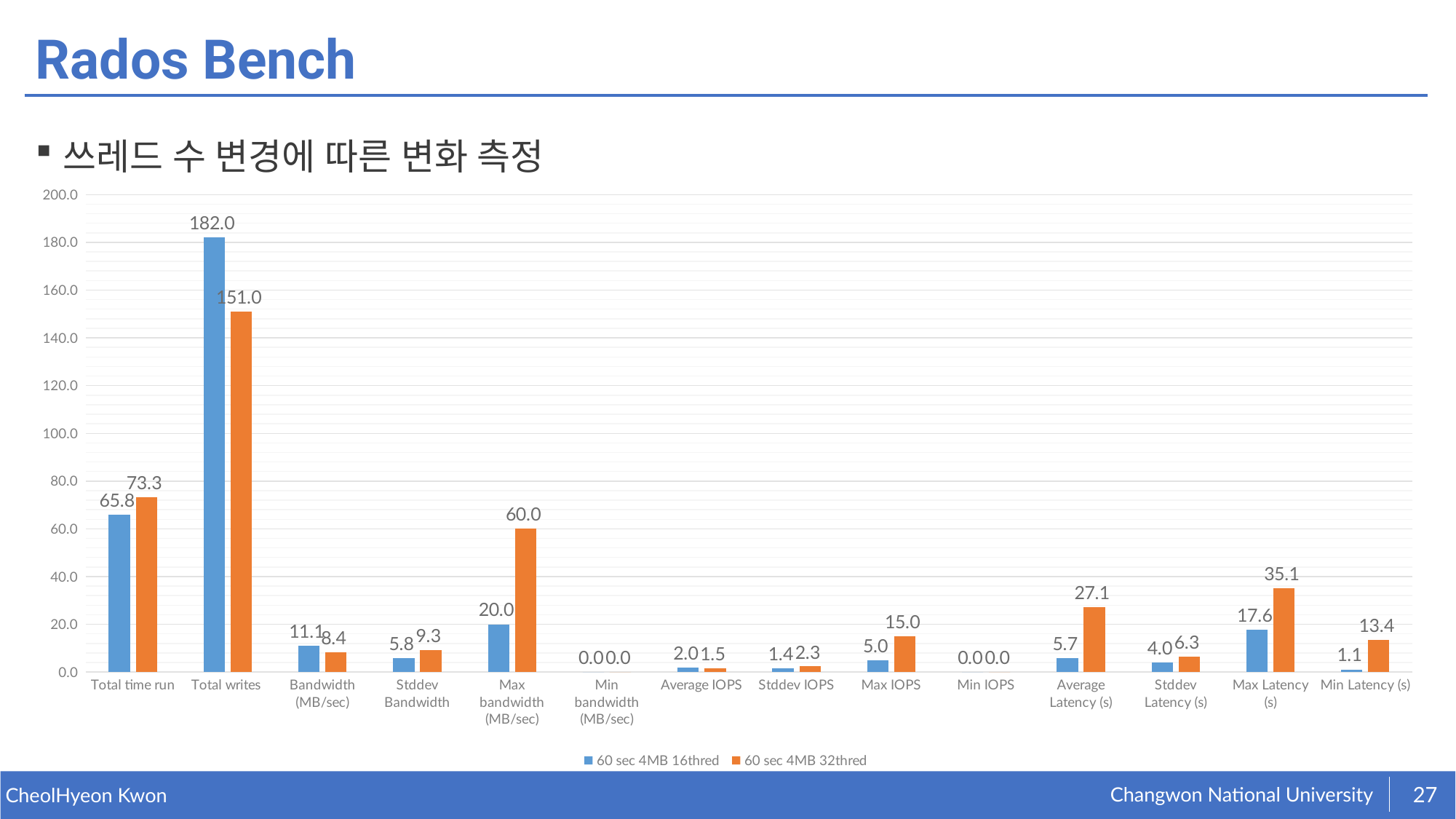

# Rados Bench
쓰레드 수 변경에 따른 변화 측정

### Chart

| Category | 60 sec 4MB 16thred  | 60 sec 4MB 32thred  |
|---|---|---|
| Total time run | 65.77860000000001 | 73.29145 |
| Total writes  | 182.0 | 151.0 |
| Bandwidth (MB/sec) | 11.0678 | 8.412144999999999 |
| Stddev Bandwidth | 5.758685 | 9.295729999999999 |
| Max bandwidth (MB/sec) | 20.0 | 60.0 |
| Min bandwidth (MB/sec) | 0.0 | 0.0 |
| Average IOPS | 2.0 | 1.5 |
| Stddev IOPS | 1.44655 | 2.32751 |
| Max IOPS | 5.0 | 15.0 |
| Min IOPS | 0.0 | 0.0 |
| Average Latency (s) | 5.746635 | 27.14205 |
| Stddev Latency (s) | 4.04588 | 6.29594 |
| Max Latency (s) | 17.64225 | 35.0515 |
| Min Latency (s) | 1.07775 | 13.38193 |
27